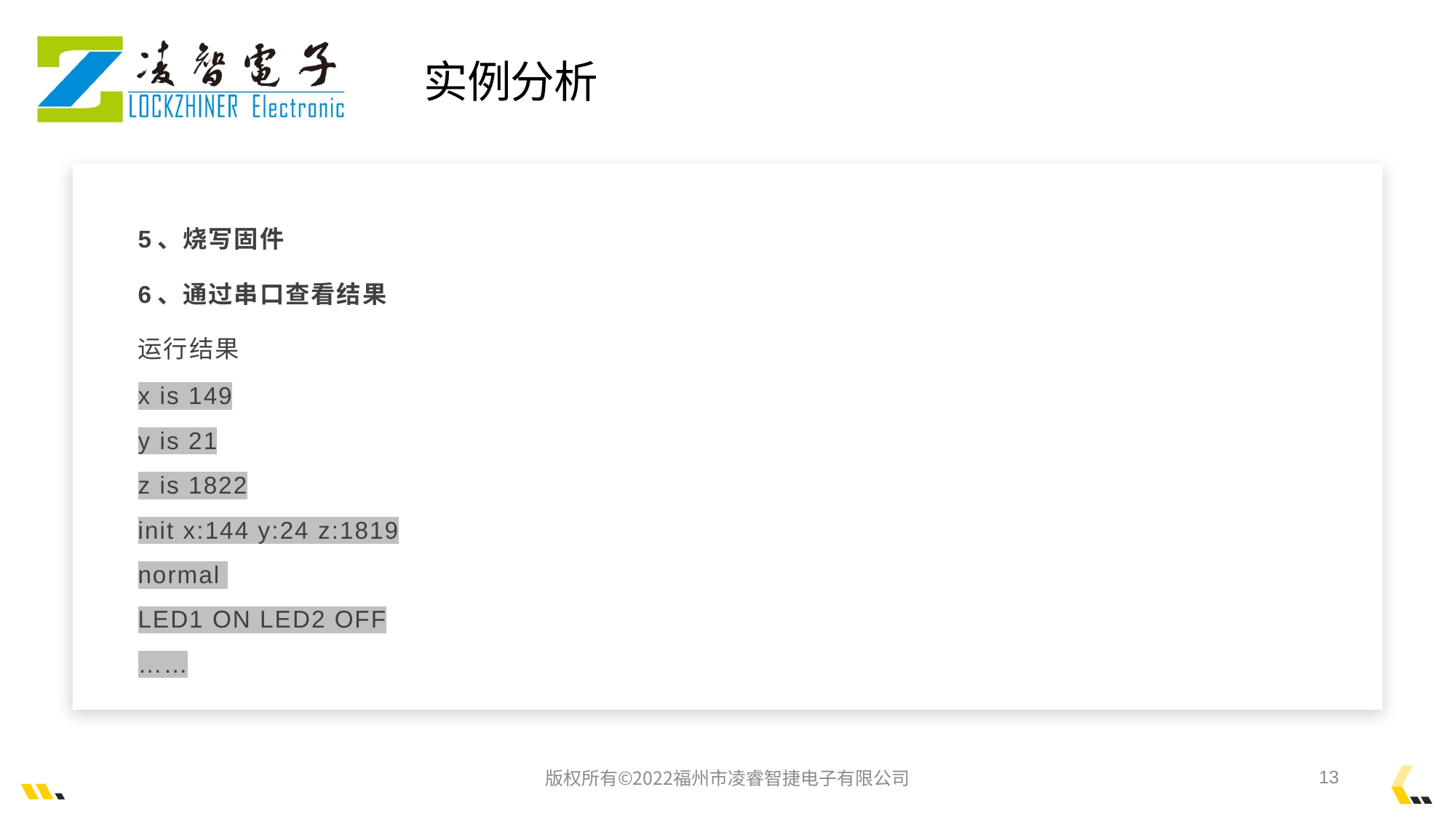

实例分析

5、烧写固件
6、通过串口查看结果
运行结果
x is 149
y is 21
z is 1822
init x:144 y:24 z:1819
normal
LED1 ON LED2 OFF
……
版权所有©2022福州市凌睿智捷电子有限公司
13